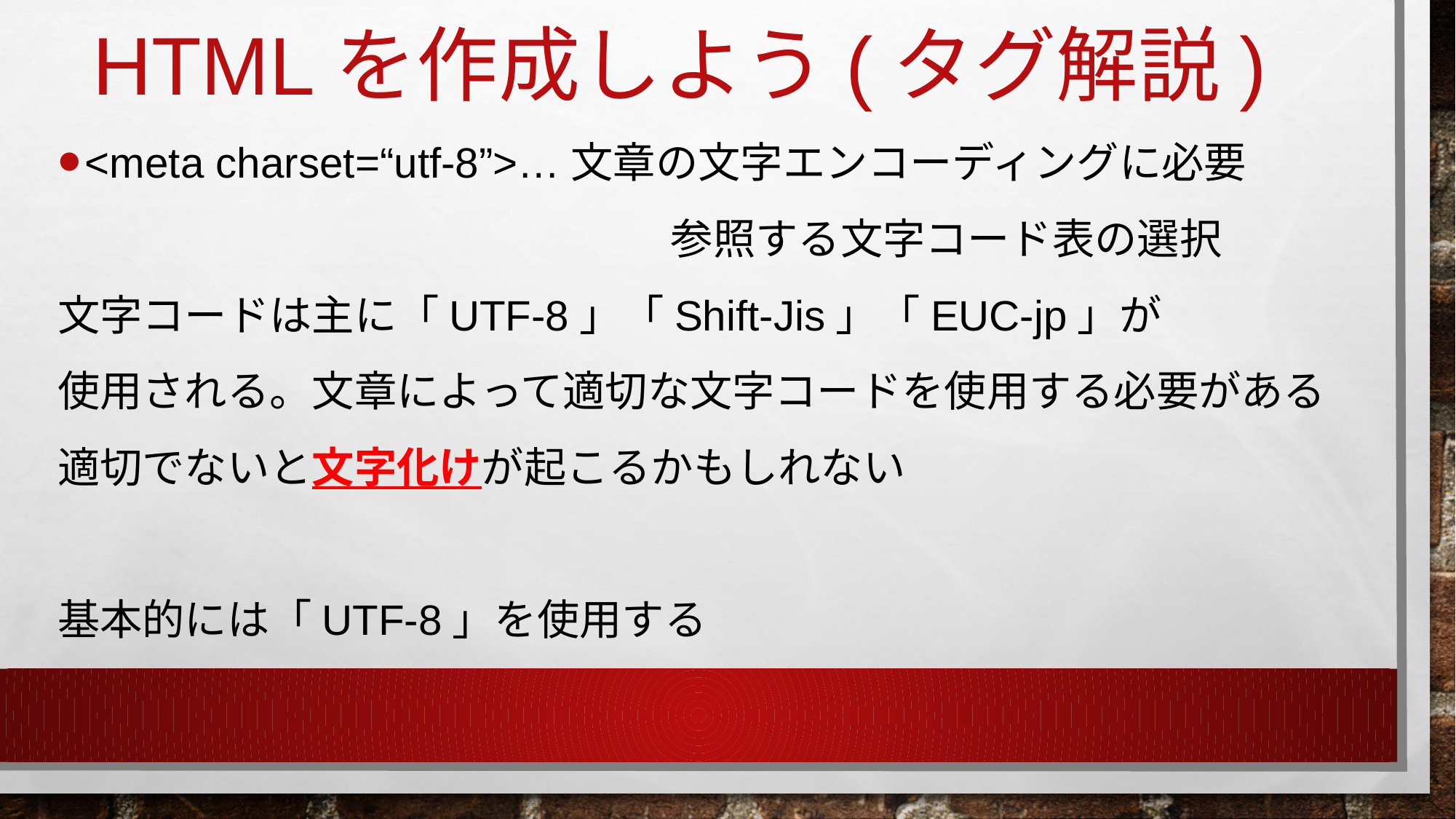

# HTMLを作成しよう(タグ解説)
<meta charset=“utf-8”>…文章の文字エンコーディングに必要
 　　　　　　　　　　　　　　参照する文字コード表の選択
文字コードは主に「UTF-8」「Shift-Jis」「EUC-jp」が
使用される。文章によって適切な文字コードを使用する必要がある
適切でないと文字化けが起こるかもしれない

基本的には「UTF-8」を使用する